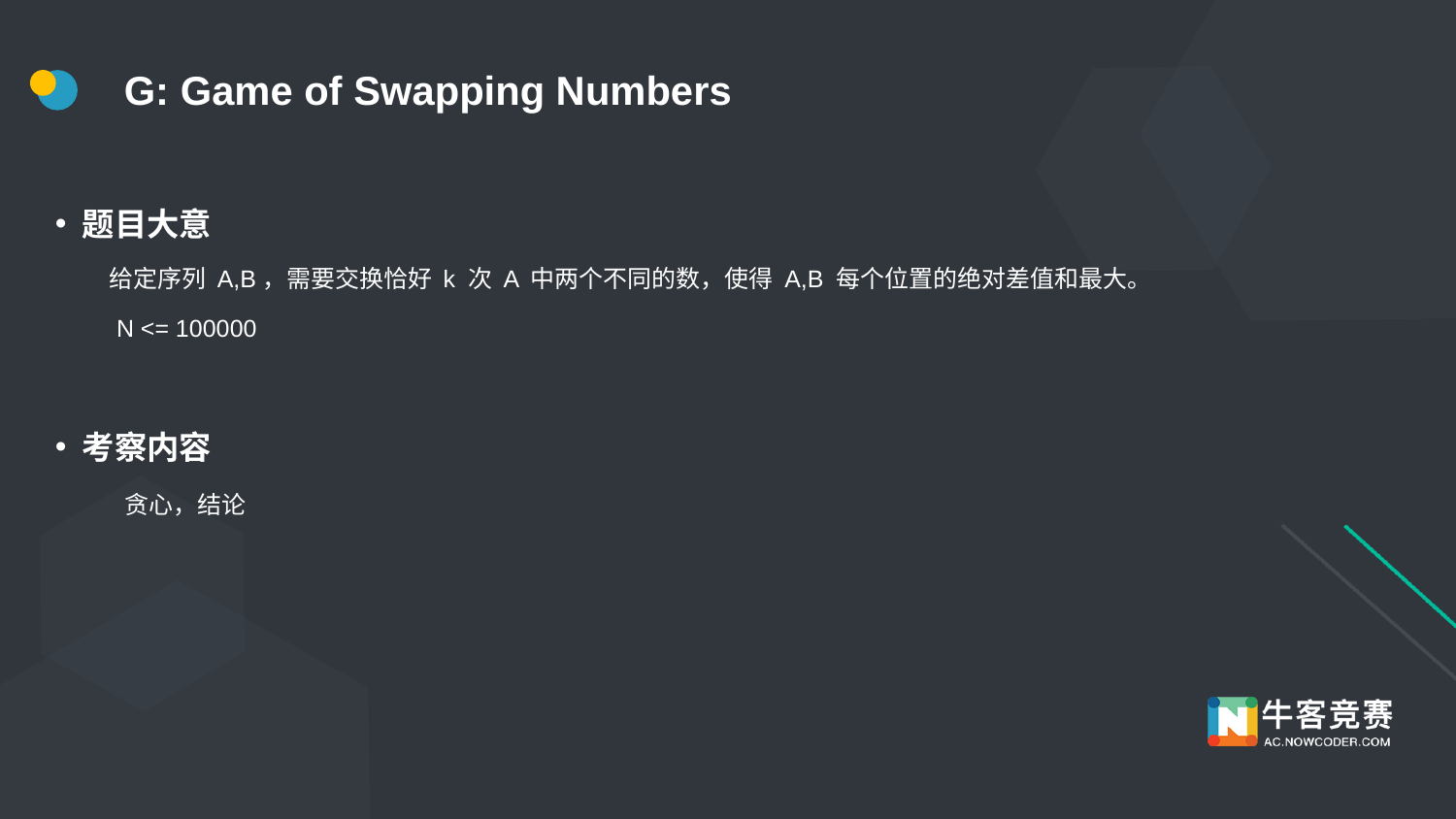

# G: Game of Swapping Numbers
题目大意
         给定序列 A,B，需要交换恰好 k 次 A 中两个不同的数，使得 A,B 每个位置的绝对差值和最大。
         N <= 100000

考察内容
 贪心，结论